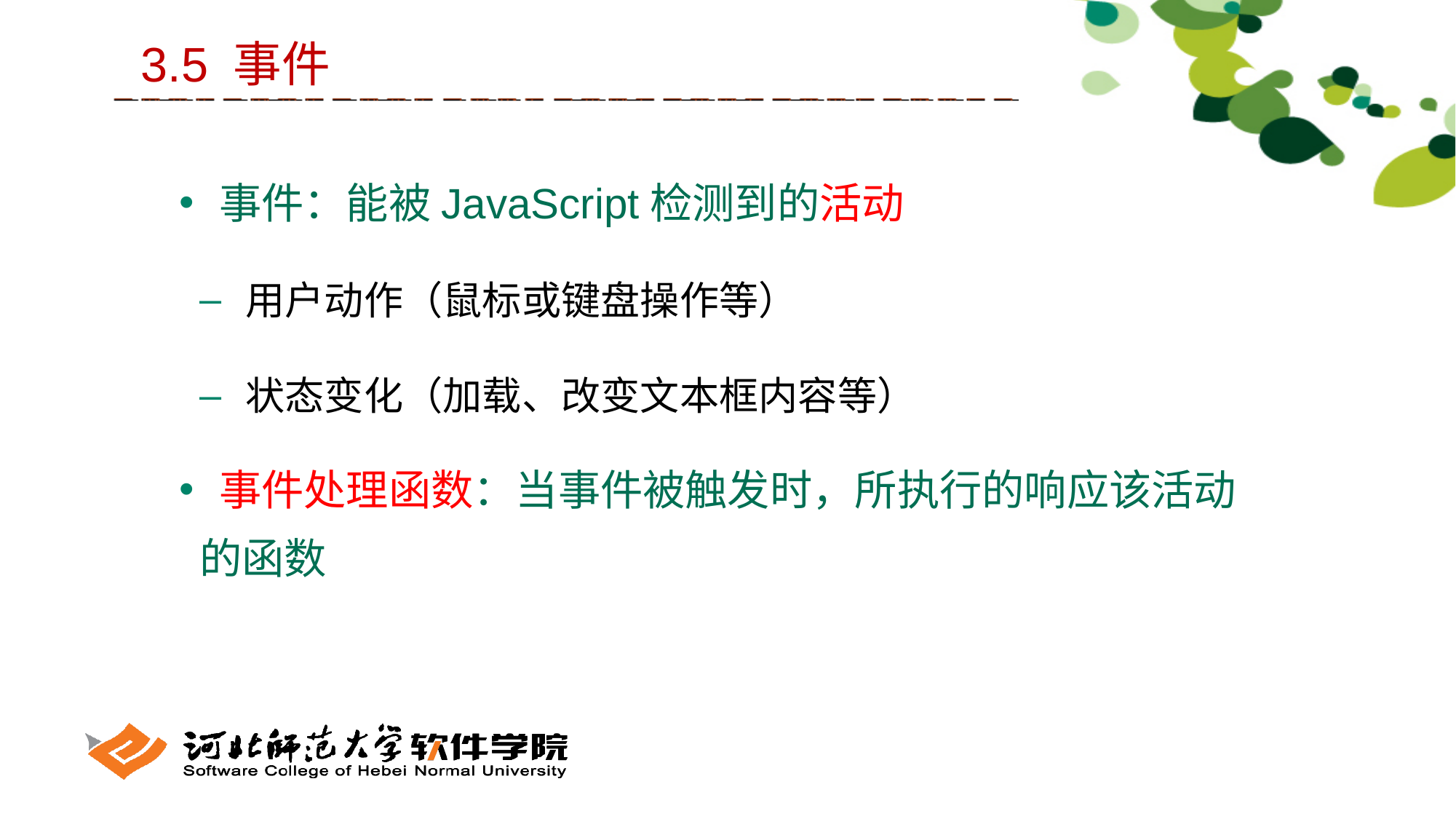

3.5 事件
 事件：能被JavaScript检测到的活动
 用户动作（鼠标或键盘操作等）
 状态变化（加载、改变文本框内容等）
 事件处理函数：当事件被触发时，所执行的响应该活动的函数